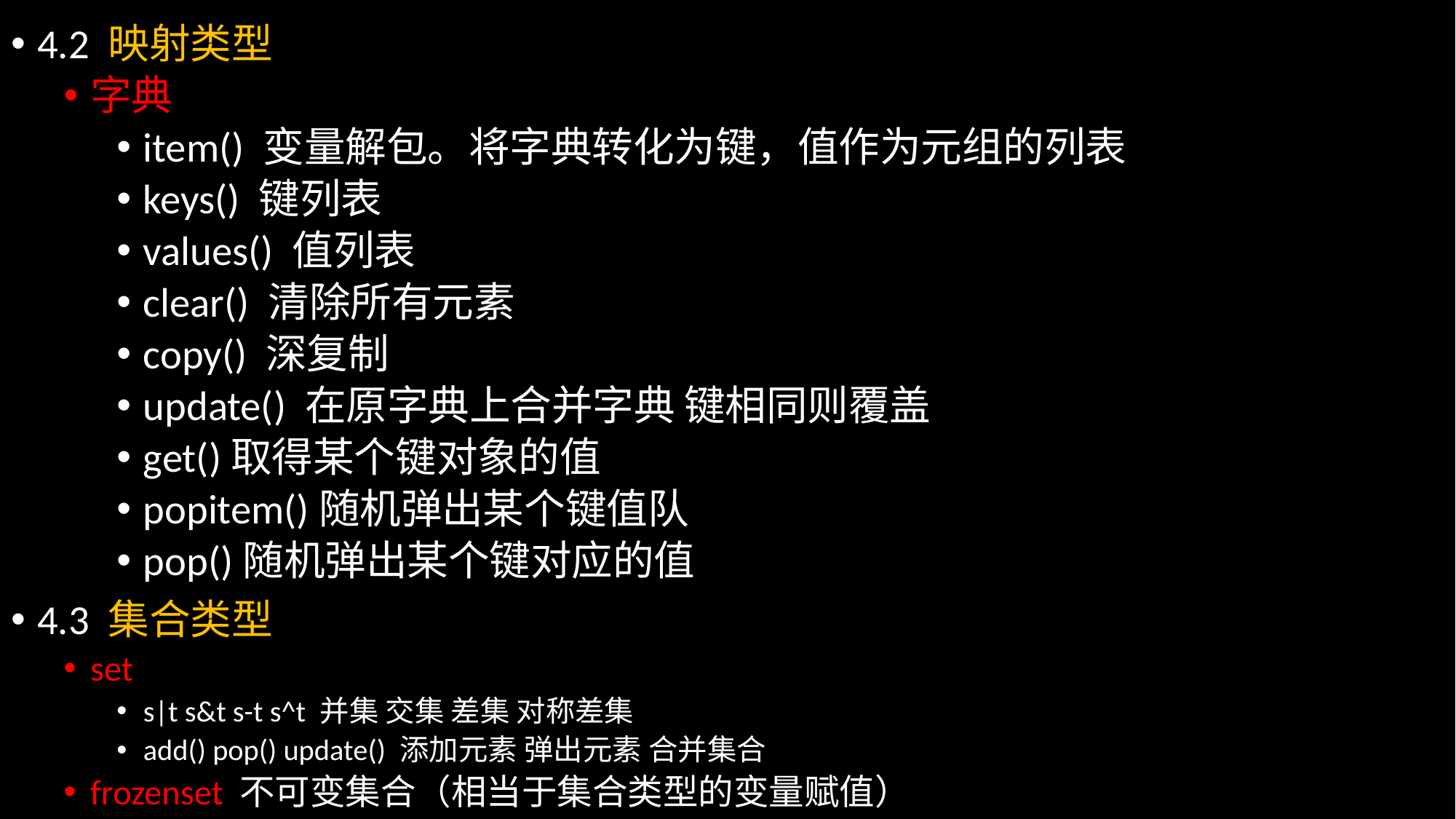

4.2 映射类型
字典
item() 变量解包。将字典转化为键，值作为元组的列表
keys() 键列表
values() 值列表
clear() 清除所有元素
copy() 深复制
update() 在原字典上合并字典 键相同则覆盖
get()取得某个键对象的值
popitem()随机弹出某个键值队
pop()随机弹出某个键对应的值
4.3 集合类型
set
s|t s&t s-t s^t 并集 交集 差集 对称差集
add() pop() update() 添加元素 弹出元素 合并集合
frozenset 不可变集合（相当于集合类型的变量赋值）